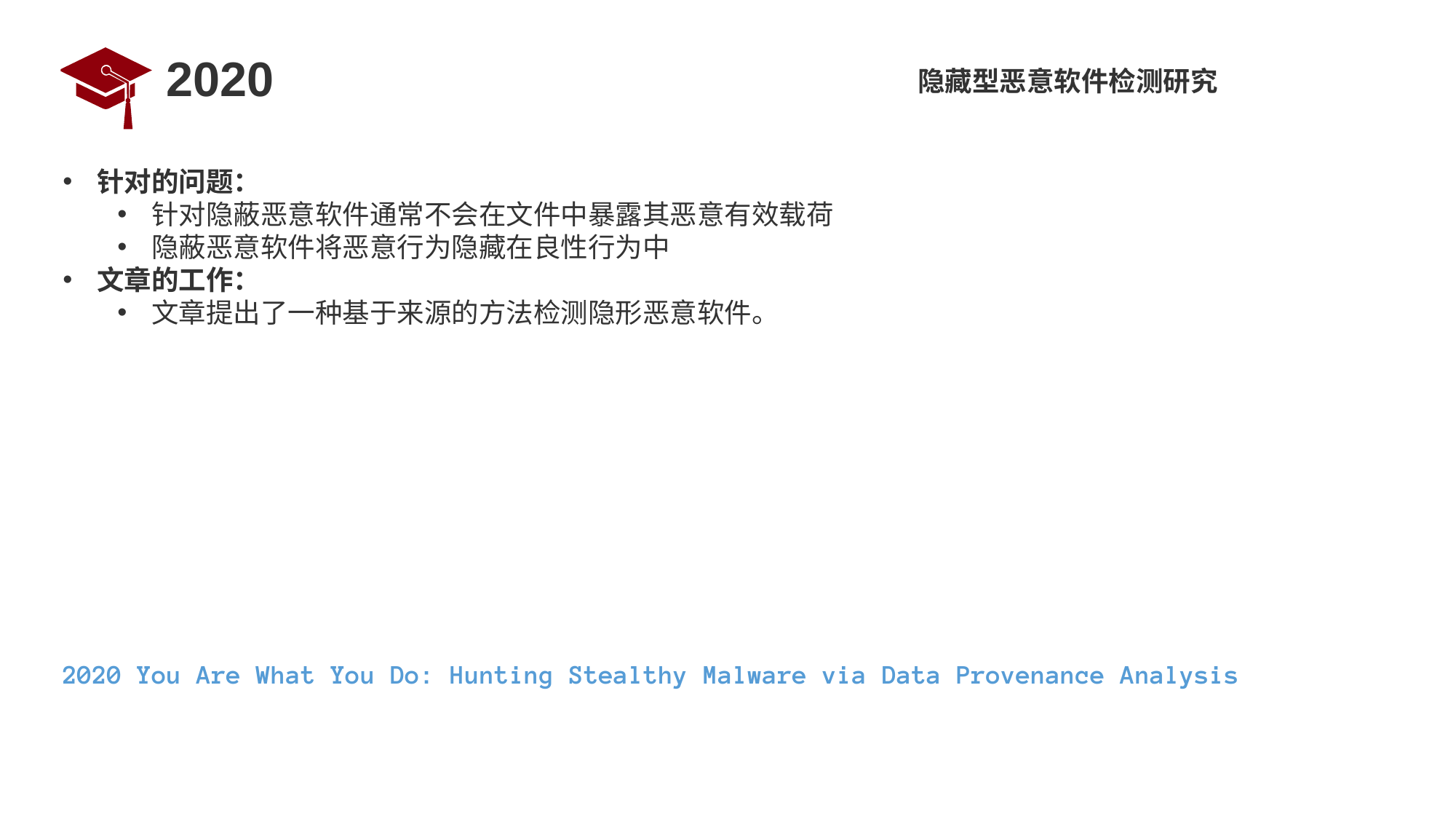

# 2020
隐藏型恶意软件检测研究
针对的问题：
针对隐蔽恶意软件通常不会在文件中暴露其恶意有效载荷
隐蔽恶意软件将恶意行为隐藏在良性行为中
文章的工作：
文章提出了一种基于来源的方法检测隐形恶意软件。
2020 You Are What You Do: Hunting Stealthy Malware via Data Provenance Analysis